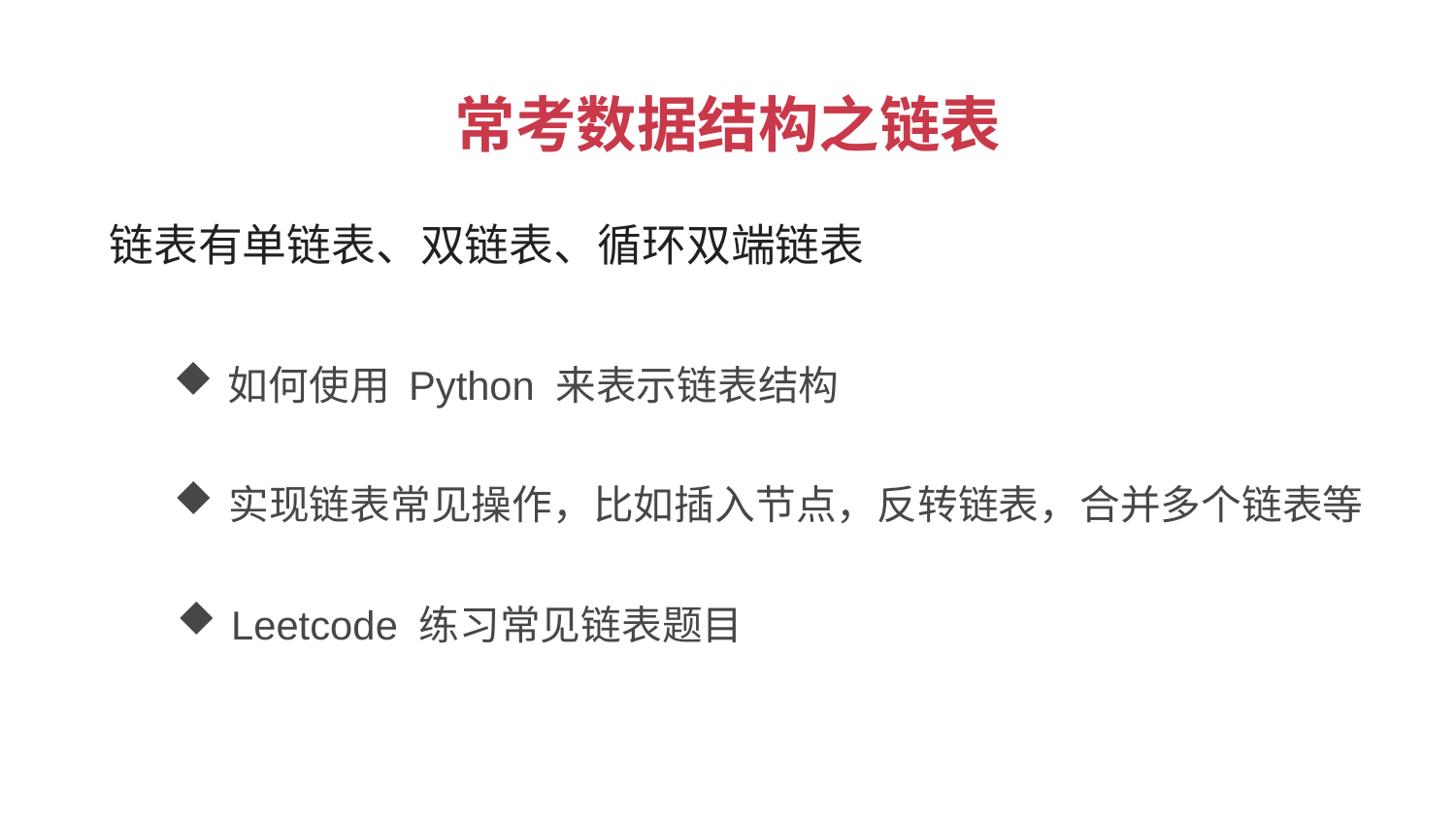

常考数据结构之链表
 链表有单链表、双链表、循环双端链表
如何使用 Python 来表示链表结构
实现链表常见操作，比如插入节点，反转链表，合并多个链表等
Leetcode 练习常见链表题目